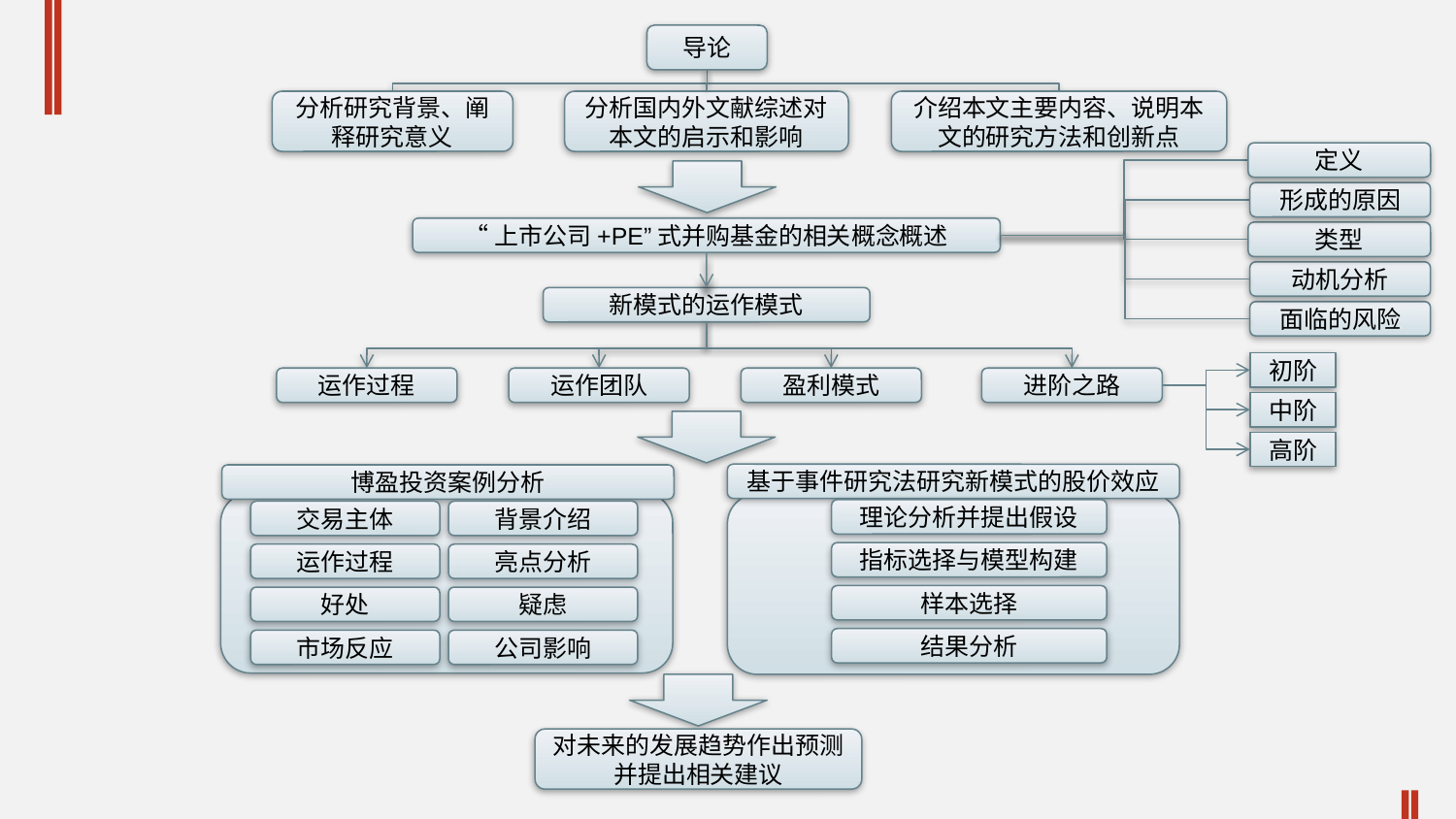

导论
分析研究背景、阐释研究意义
分析国内外文献综述对本文的启示和影响
介绍本文主要内容、说明本文的研究方法和创新点
定义

形成的原因
“上市公司+PE”式并购基金的相关概念概述
类型
动机分析
新模式的运作模式
面临的风险
初阶
运作过程
运作团队
盈利模式
进阶之路
中阶

高阶
基于事件研究法研究新模式的股价效应
博盈投资案例分析

理论分析并提出假设
交易主体
背景介绍
指标选择与模型构建
运作过程
亮点分析
样本选择
好处
疑虑
结果分析
市场反应
公司影响

对未来的发展趋势作出预测 并提出相关建议